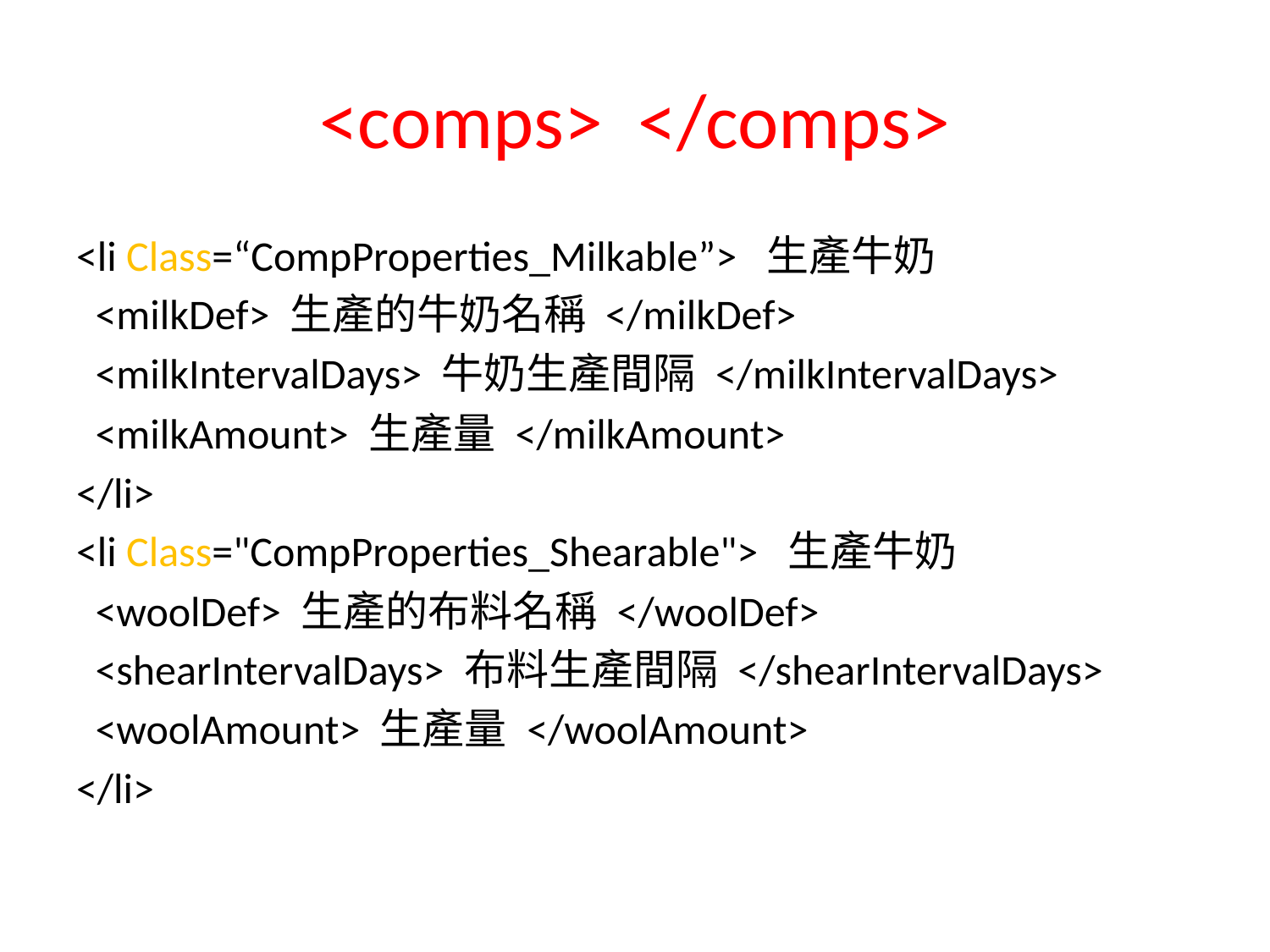

# <comps>  </comps>
<li Class=“CompProperties_Milkable”>  生產牛奶
  <milkDef> 生產的牛奶名稱 </milkDef>
  <milkIntervalDays> 牛奶生產間隔 </milkIntervalDays>
  <milkAmount> 生產量 </milkAmount>
</li>
<li Class="CompProperties_Shearable">  生產牛奶
  <woolDef> 生產的布料名稱 </woolDef>
  <shearIntervalDays> 布料生產間隔 </shearIntervalDays>
  <woolAmount> 生產量 </woolAmount>
</li>